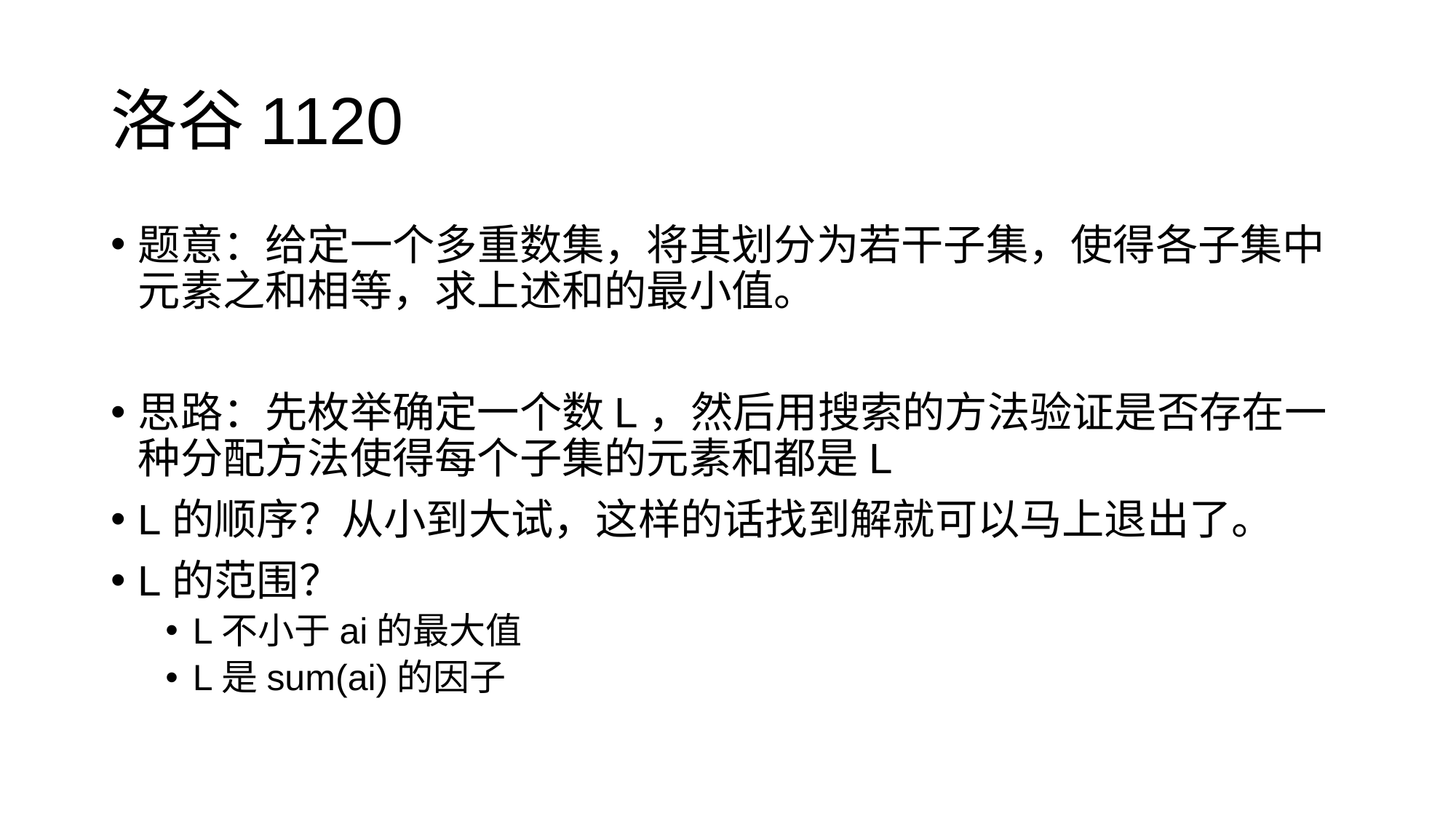

# 洛谷1120
题意：给定一个多重数集，将其划分为若干子集，使得各子集中元素之和相等，求上述和的最小值。

思路：先枚举确定一个数L，然后用搜索的方法验证是否存在一种分配方法使得每个子集的元素和都是L
L的顺序？从小到大试，这样的话找到解就可以马上退出了。
L的范围？
L不小于ai的最大值
L是sum(ai)的因子